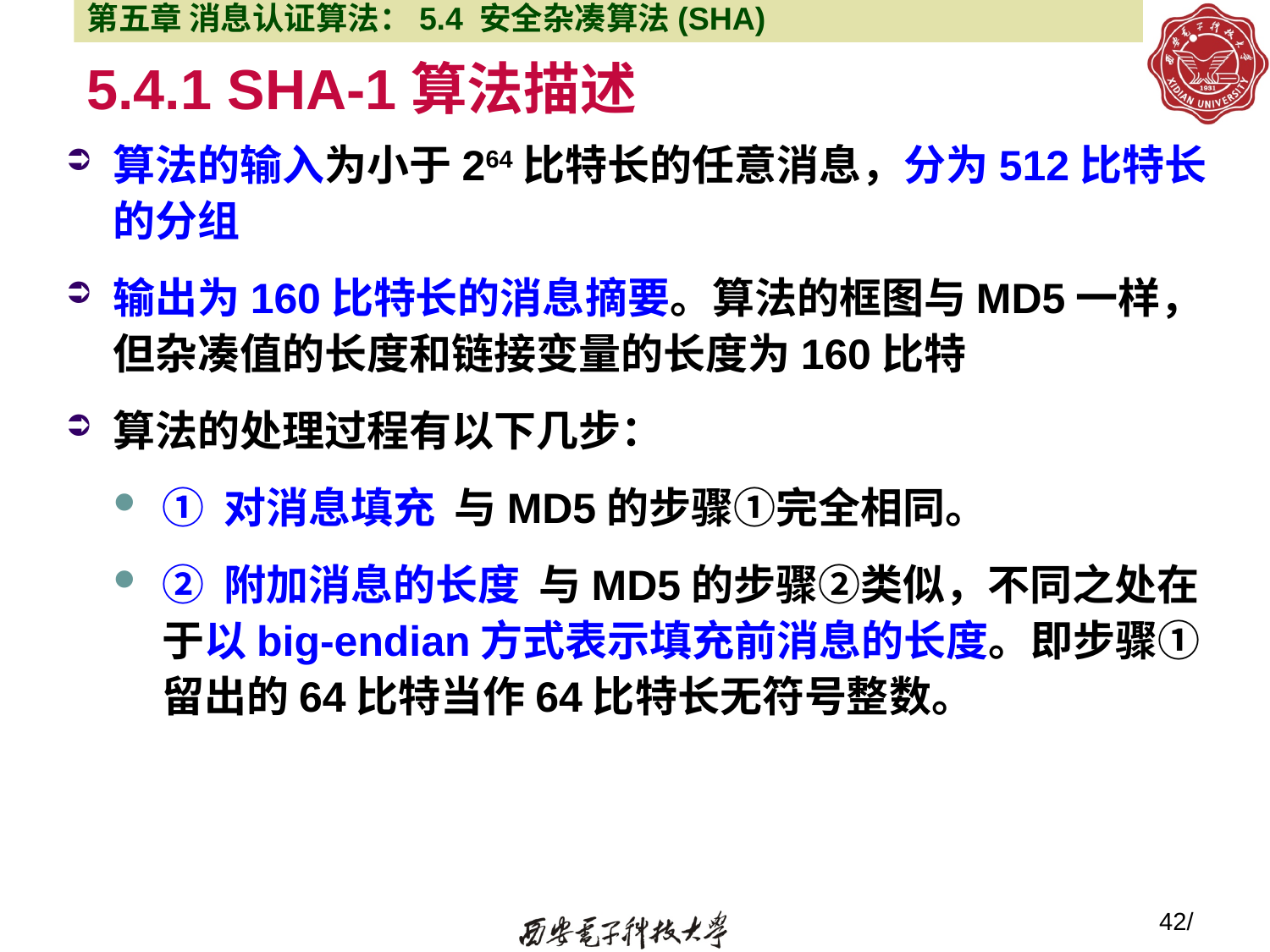

第五章 消息认证算法：5.4 安全杂凑算法(SHA)
# 5.4.1 SHA-1算法描述
算法的输入为小于264比特长的任意消息，分为512比特长的分组
输出为160比特长的消息摘要。算法的框图与MD5一样，但杂凑值的长度和链接变量的长度为160比特
算法的处理过程有以下几步：
① 对消息填充  与MD5的步骤①完全相同。
② 附加消息的长度  与MD5的步骤②类似，不同之处在于以big-endian方式表示填充前消息的长度。即步骤①留出的64比特当作64比特长无符号整数。
42/